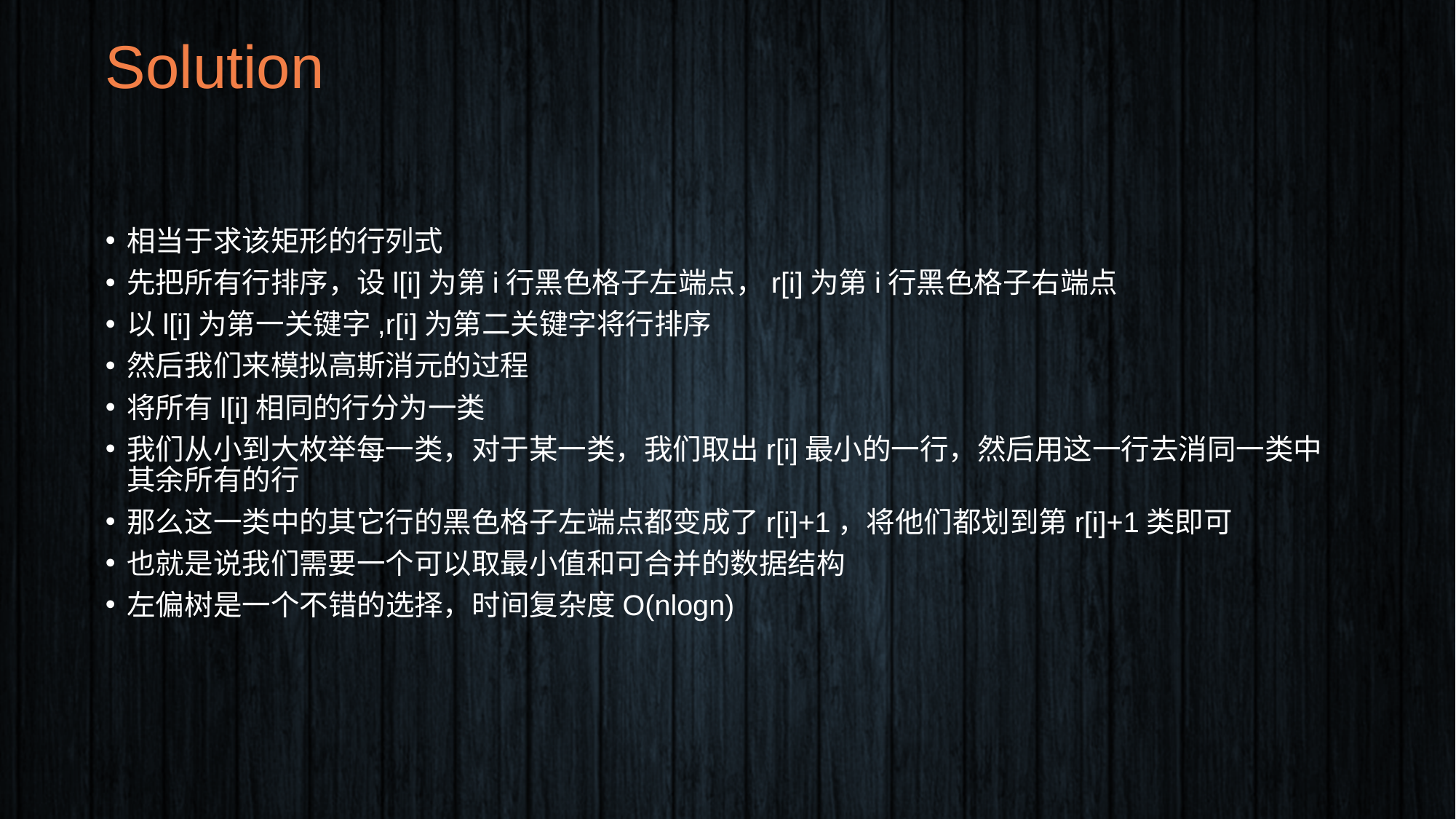

# Solution
相当于求该矩形的行列式
先把所有行排序，设l[i]为第i行黑色格子左端点，r[i]为第i行黑色格子右端点
以l[i]为第一关键字,r[i]为第二关键字将行排序
然后我们来模拟高斯消元的过程
将所有l[i]相同的行分为一类
我们从小到大枚举每一类，对于某一类，我们取出r[i]最小的一行，然后用这一行去消同一类中其余所有的行
那么这一类中的其它行的黑色格子左端点都变成了r[i]+1，将他们都划到第r[i]+1类即可
也就是说我们需要一个可以取最小值和可合并的数据结构
左偏树是一个不错的选择，时间复杂度O(nlogn)